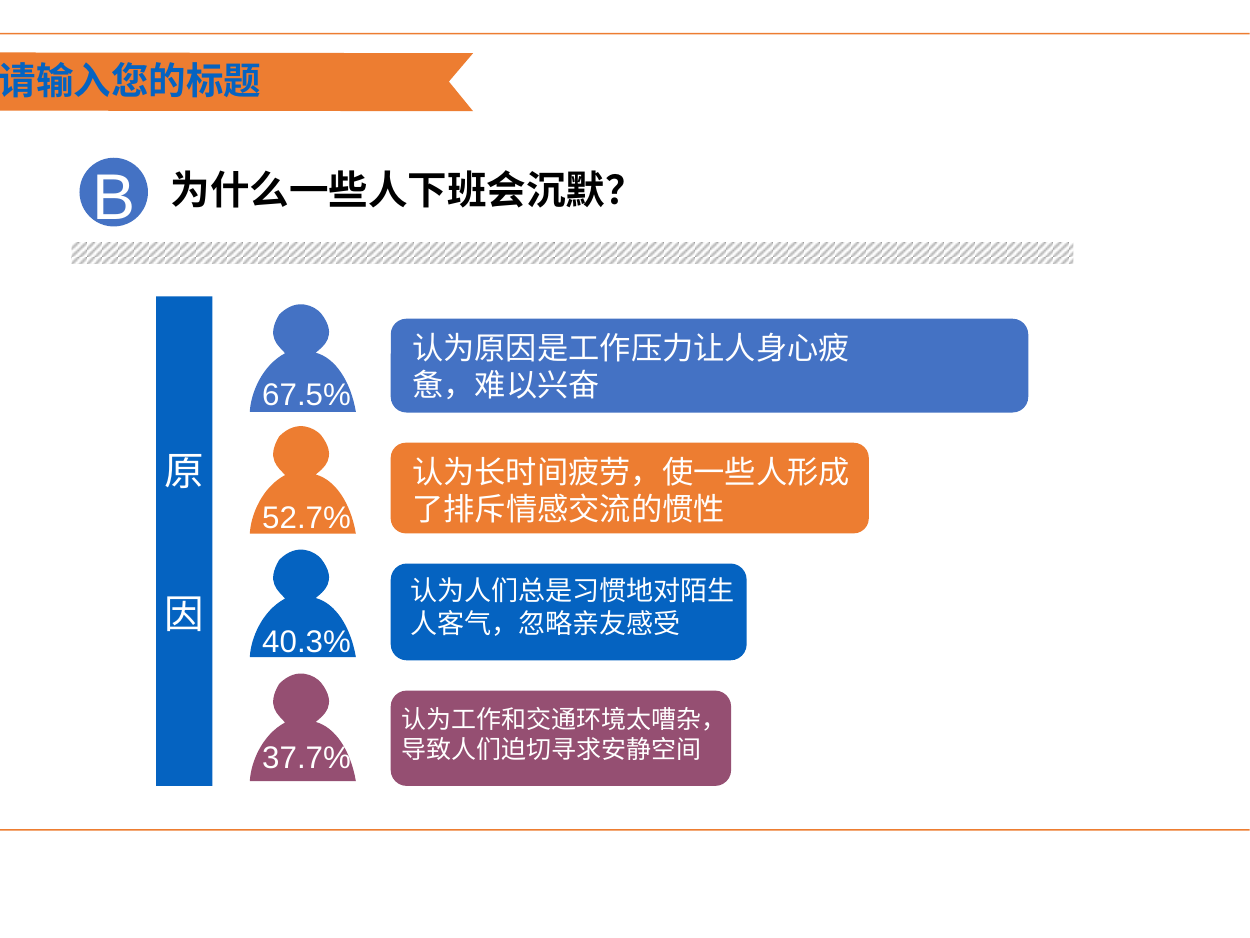

请输入您的标题

B

为什么一些人下班会沉默？

67.5%
原

因

认为原因是工作压力让人身心疲惫，难以兴奋

52.7%

认为长时间疲劳，使一些人形成了排斥情感交流的惯性

40.3%

认为人们总是习惯地对陌生人客气，忽略亲友感受

37.7%

认为工作和交通环境太嘈杂，导致人们迫切寻求安静空间